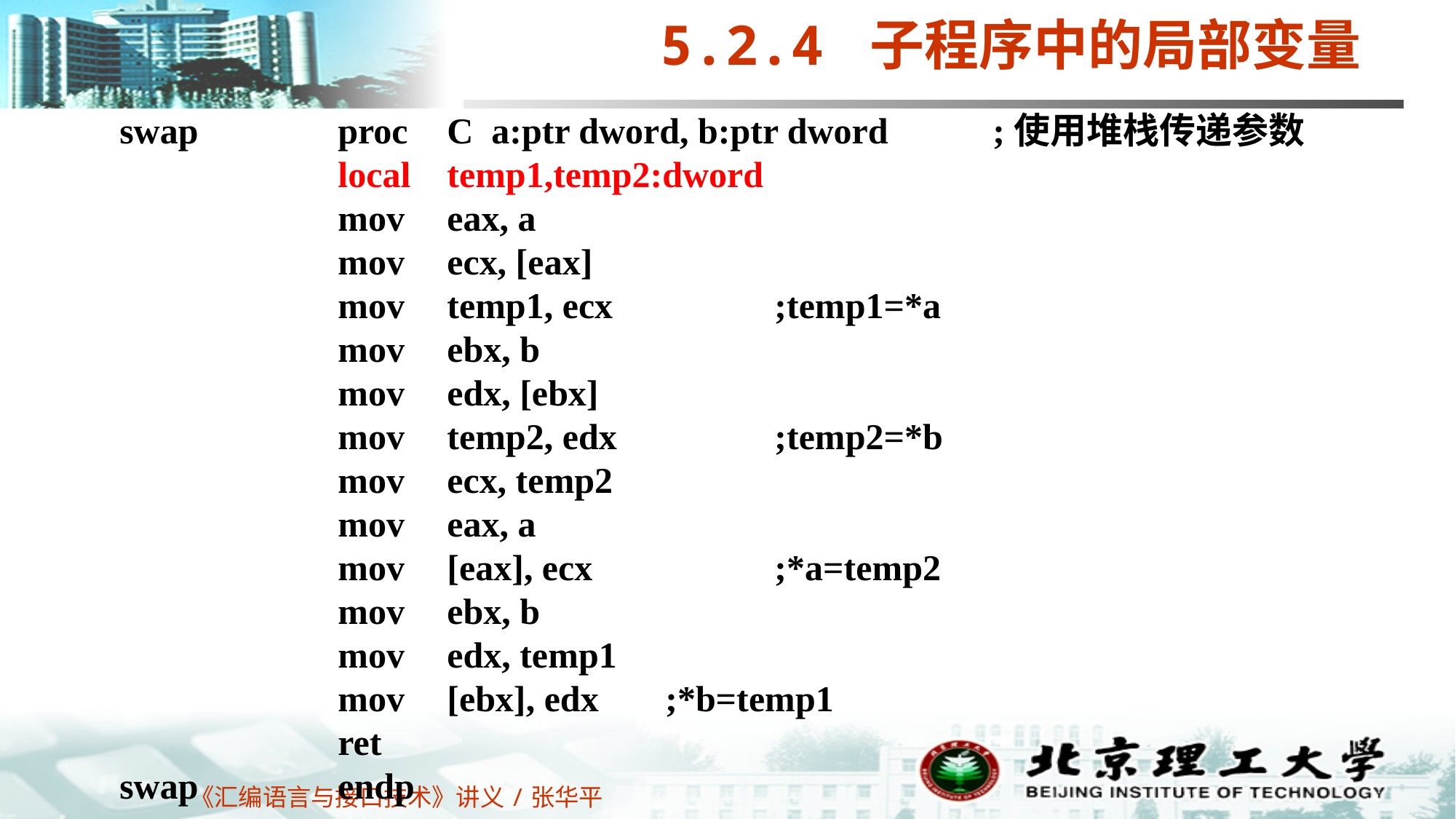

5.2.4 子程序中的局部变量

swap      	proc	C  a:ptr dword, b:ptr dword	;使用堆栈传递参数
		local	temp1,temp2:dword
		mov	eax, a
		mov	ecx, [eax]
		mov	temp1, ecx            	;temp1=*a
		mov	ebx, b
		mov	edx, [ebx]
		mov	temp2, edx           	;temp2=*b
		mov	ecx, temp2
		mov	eax, a
		mov	[eax], ecx           	;*a=temp2
		mov	ebx, b
		mov	edx, temp1
		mov	[ebx], edx      	;*b=temp1
		ret
swap		endp